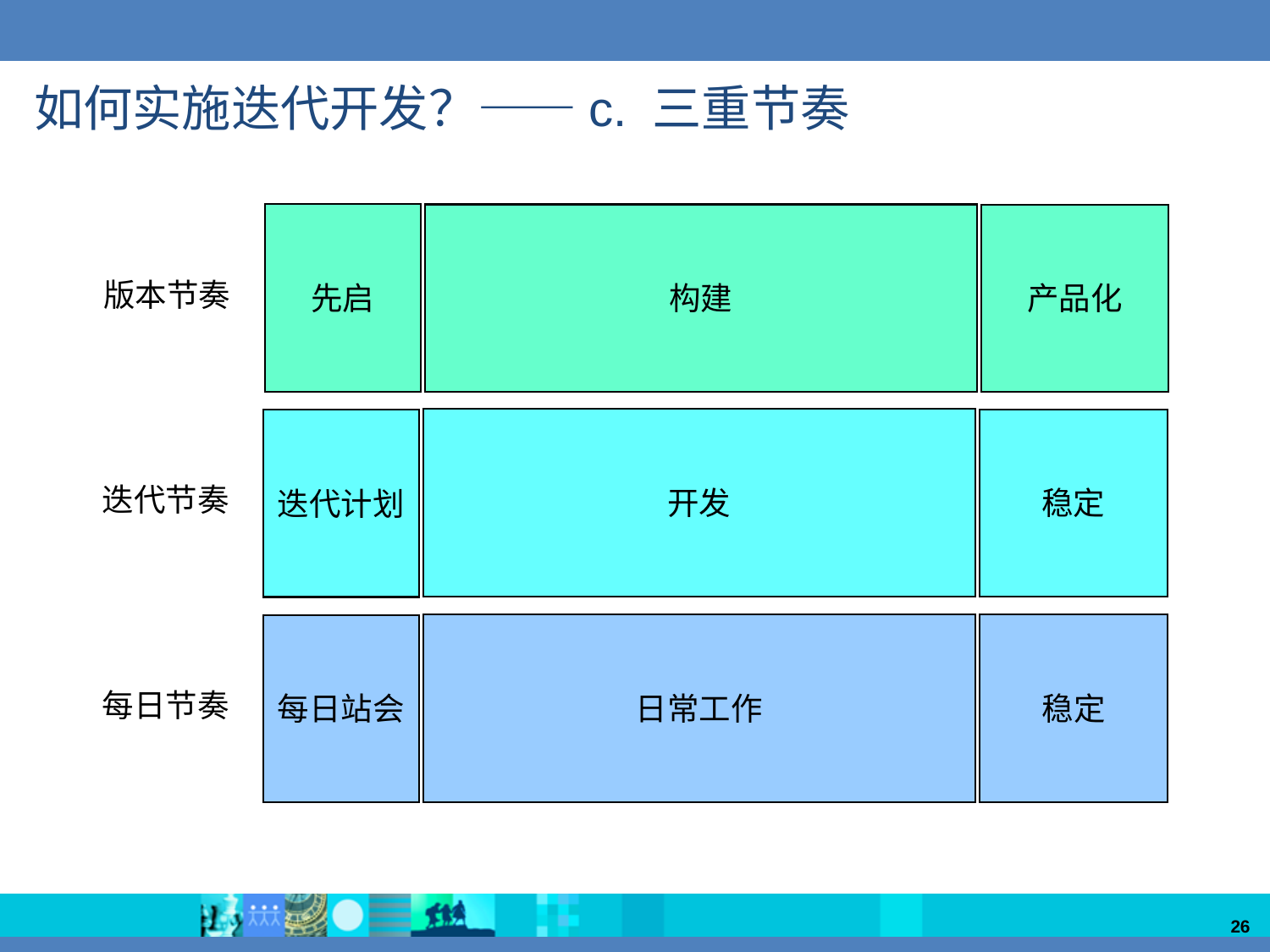

# 如何实施迭代开发？——c. 三重节奏

先启

构建

产品化

版本节奏

开发

稳定

迭代计划

迭代节奏

日常工作

稳定

每日站会

每日节奏
26